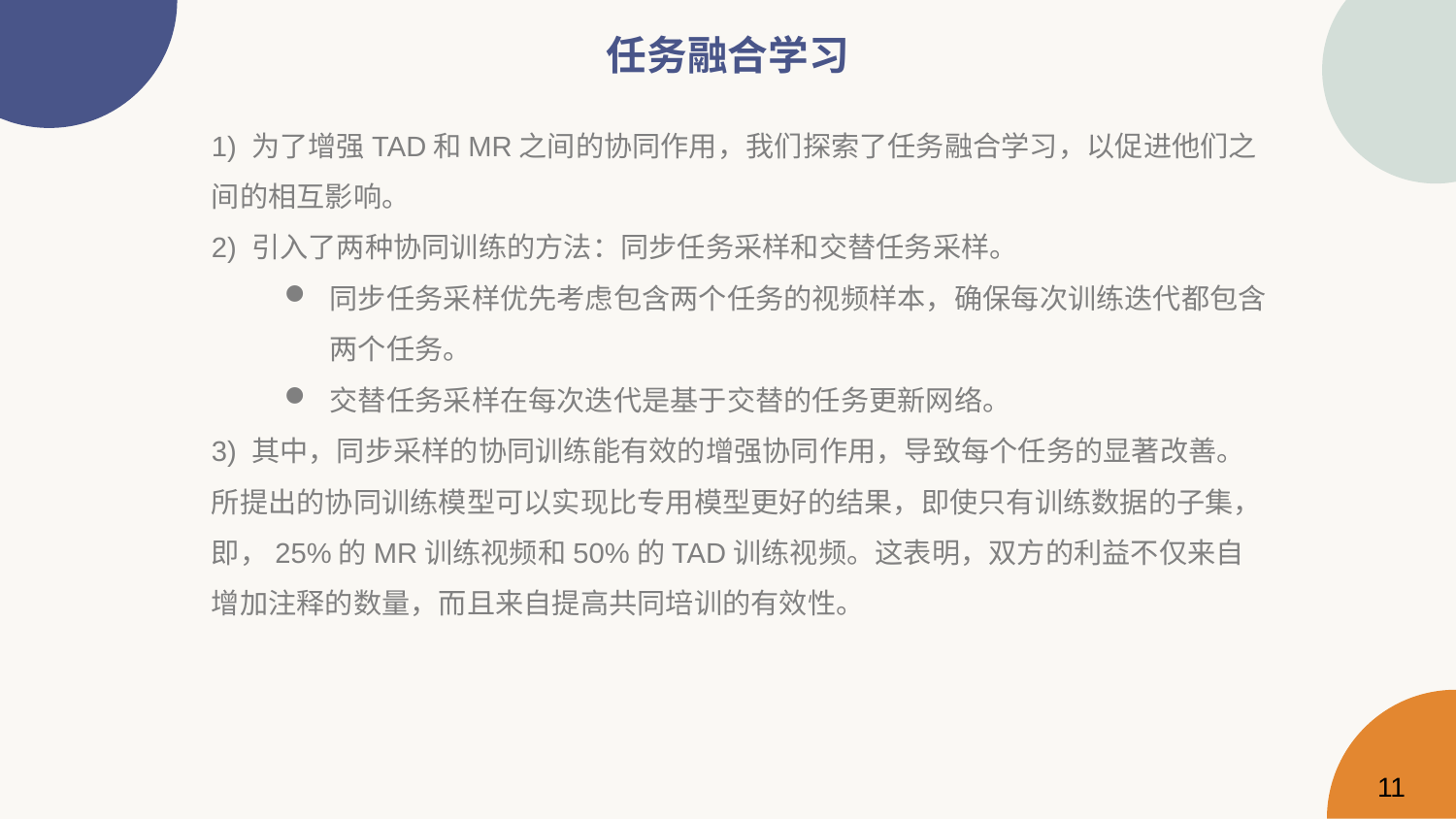

任务融合学习
1) 为了增强TAD和MR之间的协同作用，我们探索了任务融合学习，以促进他们之间的相互影响。
2) 引入了两种协同训练的方法：同步任务采样和交替任务采样。
同步任务采样优先考虑包含两个任务的视频样本，确保每次训练迭代都包含两个任务。
交替任务采样在每次迭代是基于交替的任务更新网络。
3) 其中，同步采样的协同训练能有效的增强协同作用，导致每个任务的显著改善。所提出的协同训练模型可以实现比专用模型更好的结果，即使只有训练数据的子集，即，25%的MR训练视频和50%的TAD训练视频。这表明，双方的利益不仅来自增加注释的数量，而且来自提高共同培训的有效性。
11